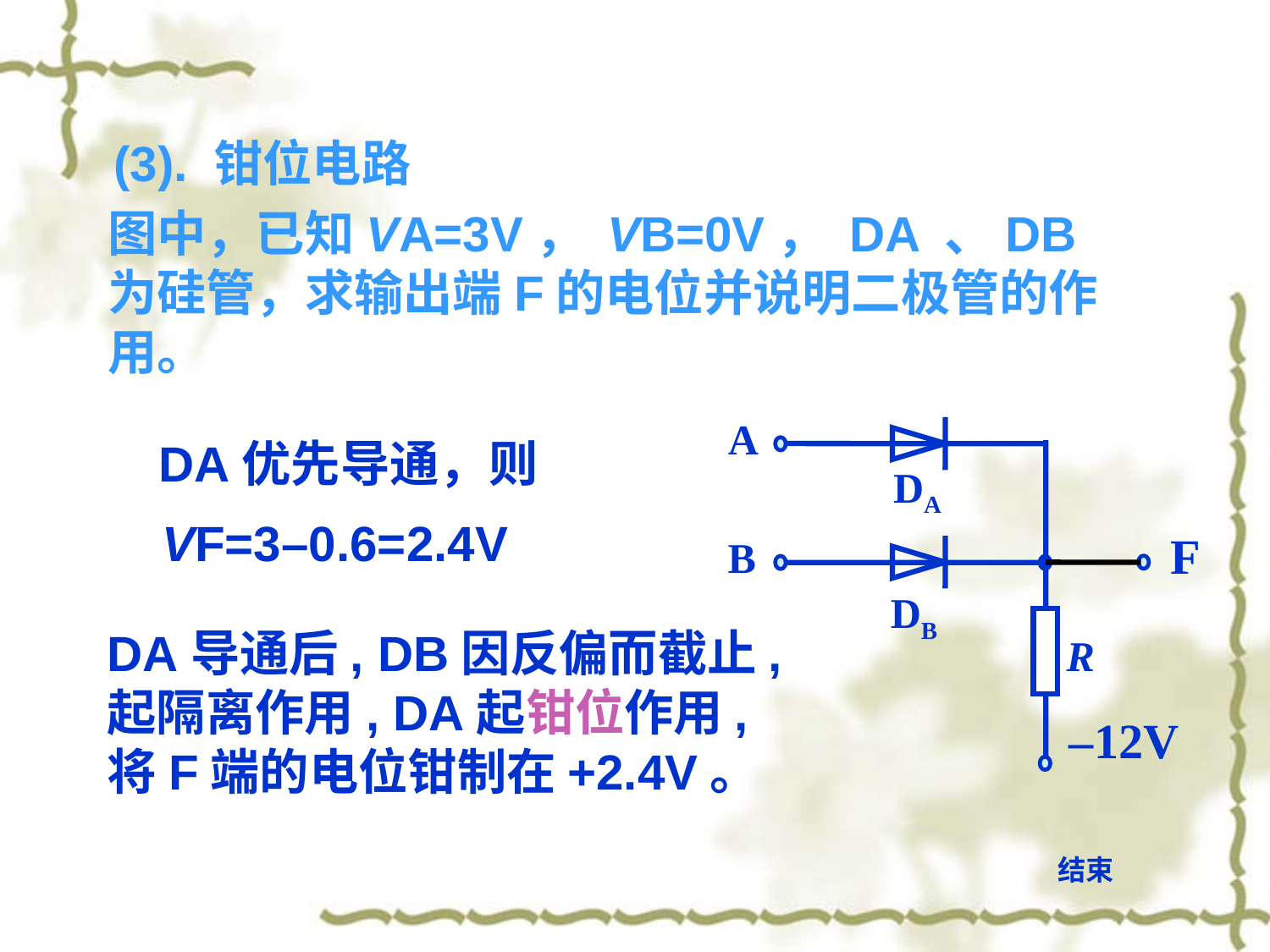

(3). 钳位电路
图中，已知VA=3V， VB=0V， DA 、DB为硅管，求输出端F的电位并说明二极管的作用。
A

DA
F
B

DB

R
 –12V

DA优先导通，则
VF=3–0.6=2.4V
DA导通后, DB因反偏而截止,
起隔离作用, DA起钳位作用,
将F端的电位钳制在+2.4V。
49
结束